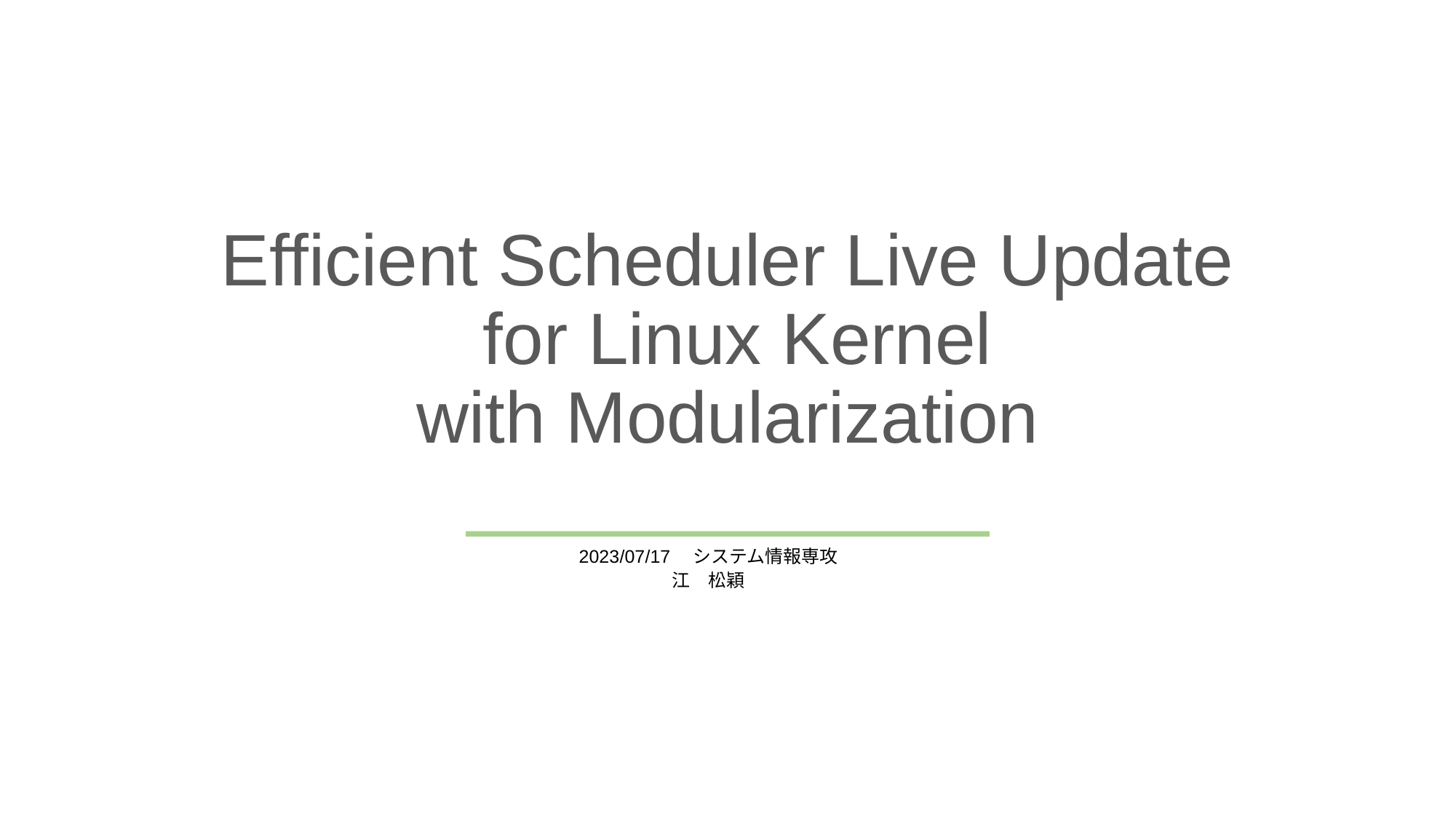

# Efficient Scheduler Live Update for Linux Kernel with Modularization

2023/07/17　システム情報専攻
江　松穎